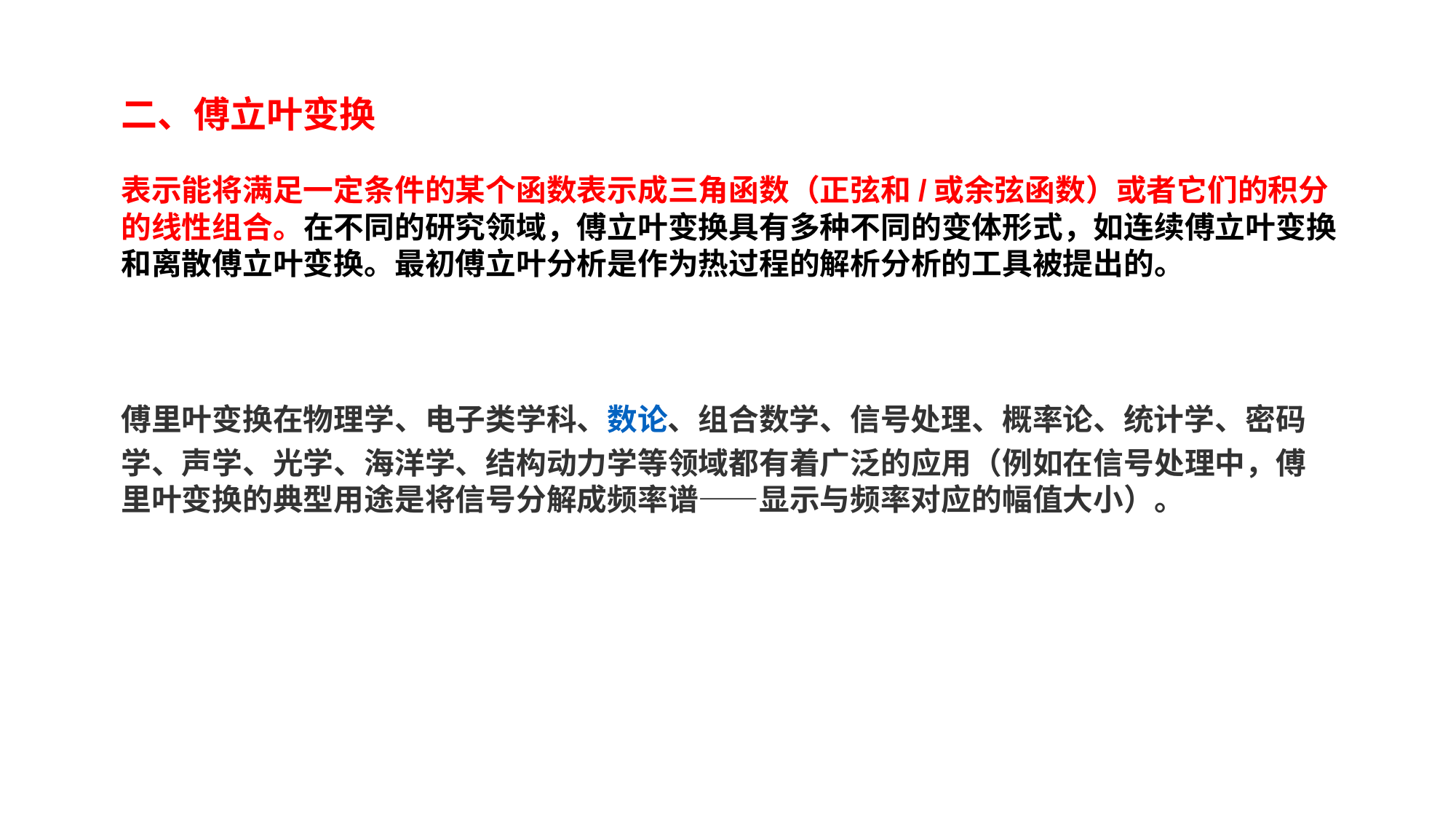

二、傅立叶变换

表示能将满足一定条件的某个函数表示成三角函数（正弦和/或余弦函数）或者它们的积分的线性组合。在不同的研究领域，傅立叶变换具有多种不同的变体形式，如连续傅立叶变换和离散傅立叶变换。最初傅立叶分析是作为热过程的解析分析的工具被提出的。
傅里叶变换在物理学、电子类学科、数论、组合数学、信号处理、概率论、统计学、密码学、声学、光学、海洋学、结构动力学等领域都有着广泛的应用（例如在信号处理中，傅里叶变换的典型用途是将信号分解成频率谱——显示与频率对应的幅值大小）。